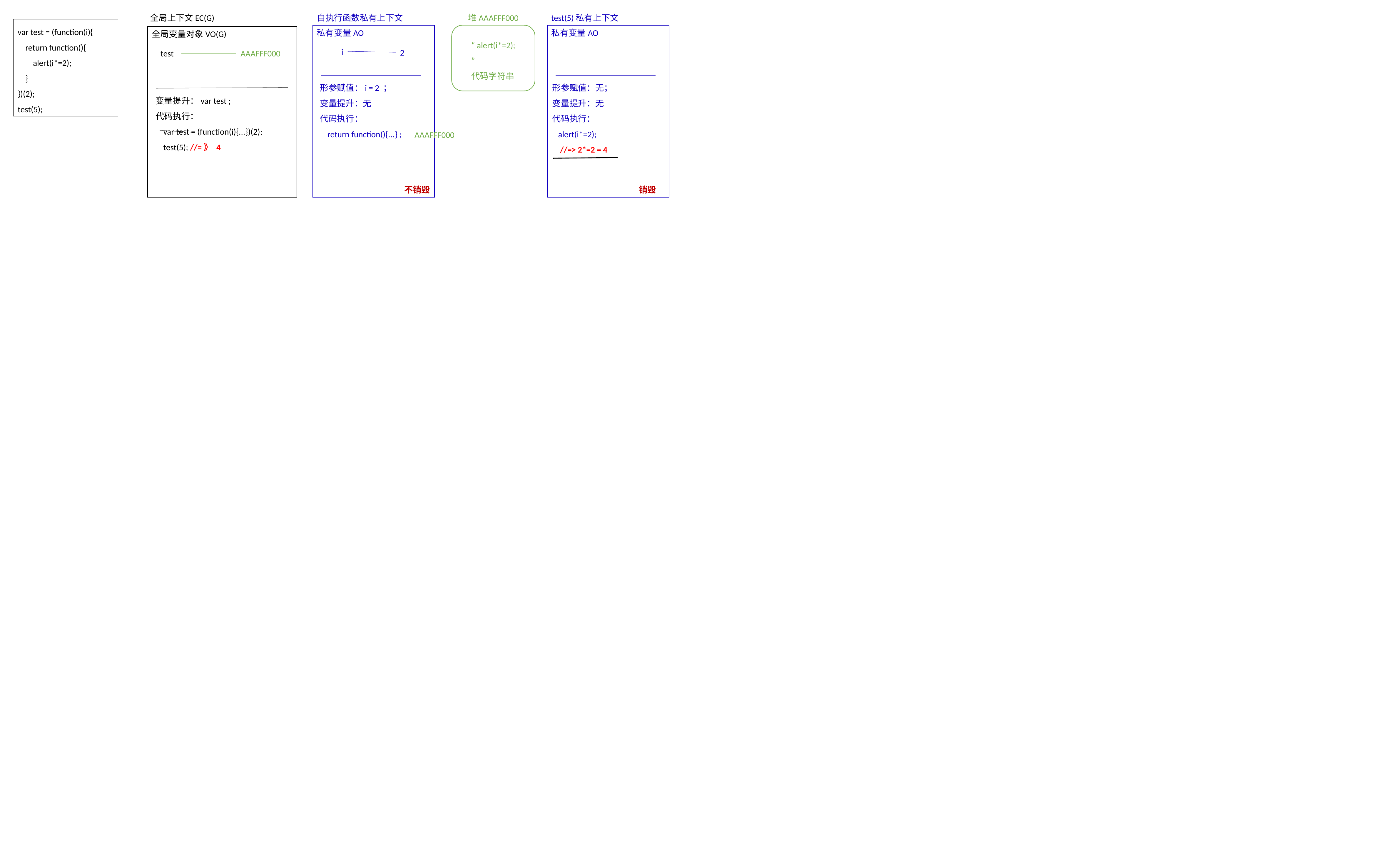

自执行函数私有上下文

私有变量AO
i
2
形参赋值：i = 2 ；
变量提升：无
代码执行：
    return function(){...} ;
AAAFFF000
堆AAAFFF000

“ alert(i*=2);
”
代码字符串
test(5)私有上下文

私有变量AO
形参赋值：无；
变量提升：无
代码执行：
   alert(i*=2);
    //=> 2*=2 = 4
全局上下文EC(G)
var test = (function(i){
    return function(){
        alert(i*=2);
    }
})(2);
test(5);

全局变量对象VO(G)
test
AAAFFF000
变量提升：var test ;
代码执行：
    var test = (function(i){...})(2);
    test(5); //=》 4
不销毁
销毁